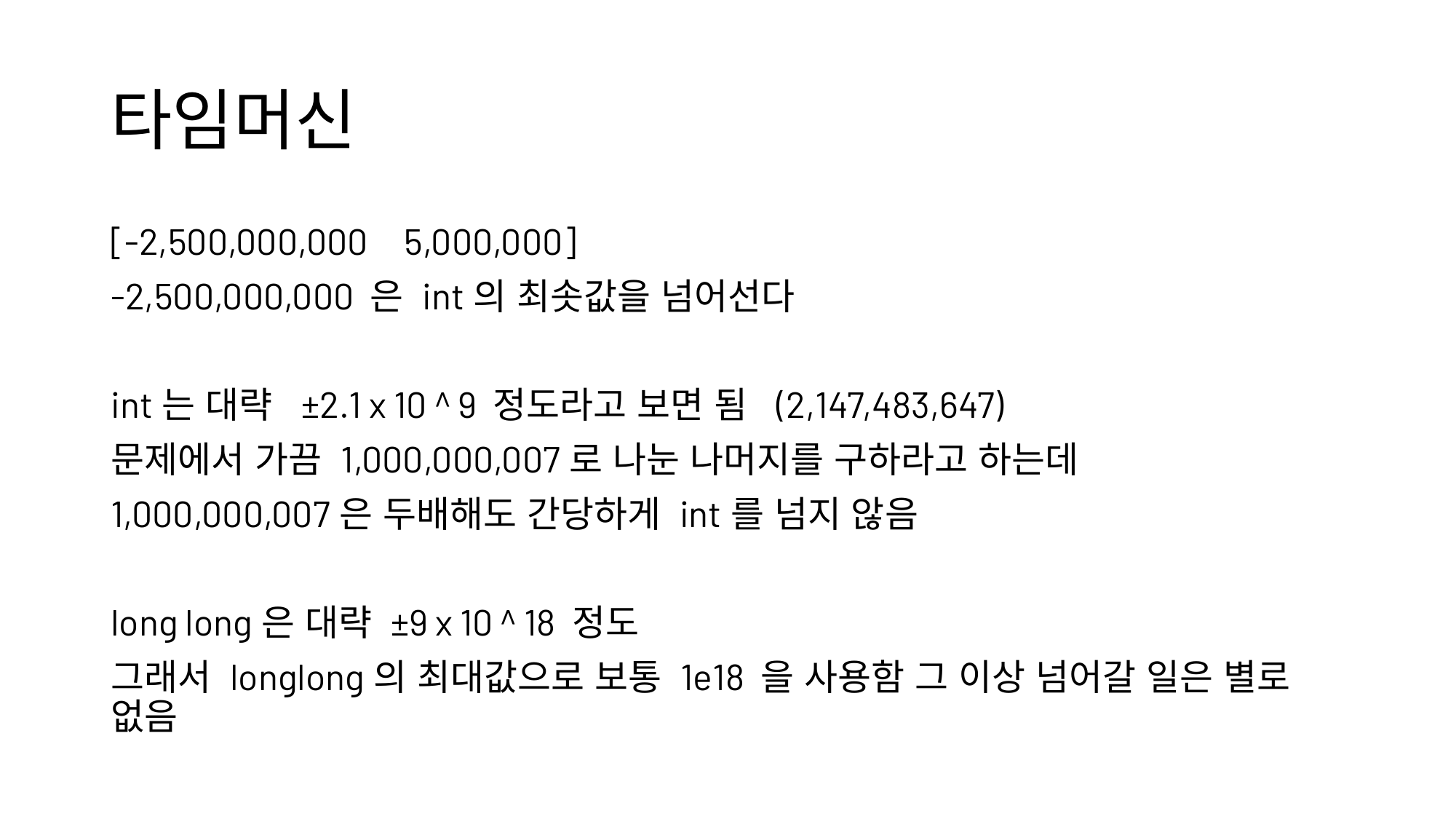

# 타임머신
[-2,500,000,000     5,000,000]
-2,500,000,000 은 int의 최솟값을 넘어선다

int는 대략  ±2.1 x 10 ^ 9 정도라고 보면 됨  (2,147,483,647)
문제에서 가끔 1,000,000,007로 나눈 나머지를 구하라고 하는데
1,000,000,007은 두배해도 간당하게 int를 넘지 않음

long long은 대략 ±9 x 10 ^ 18 정도
그래서 longlong의 최대값으로 보통 1e18 을 사용함 그 이상 넘어갈 일은 별로 없음